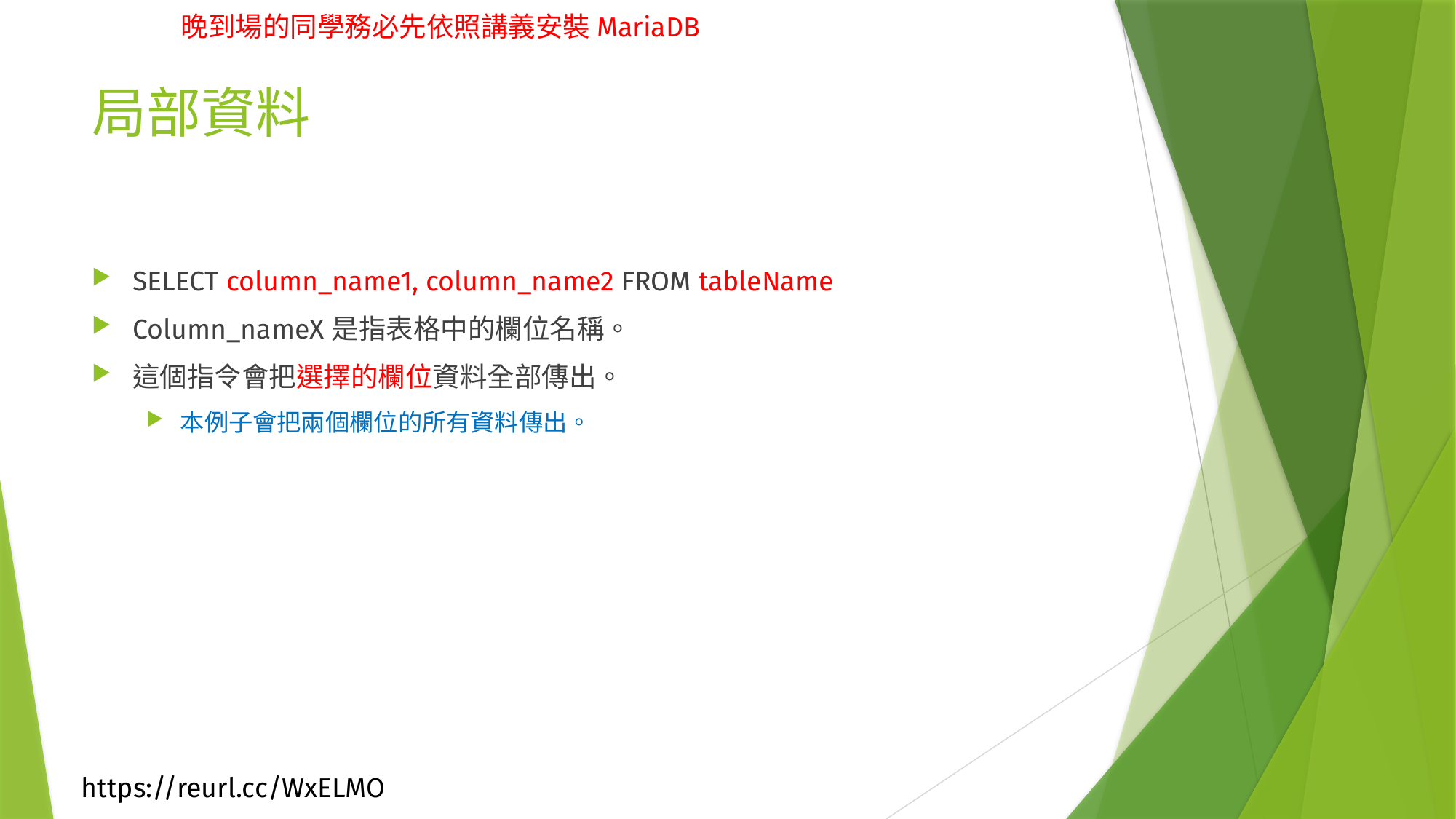

# 局部資料
SELECT column_name1, column_name2 FROM tableName
Column_nameX是指表格中的欄位名稱。
這個指令會把選擇的欄位資料全部傳出。
本例子會把兩個欄位的所有資料傳出。